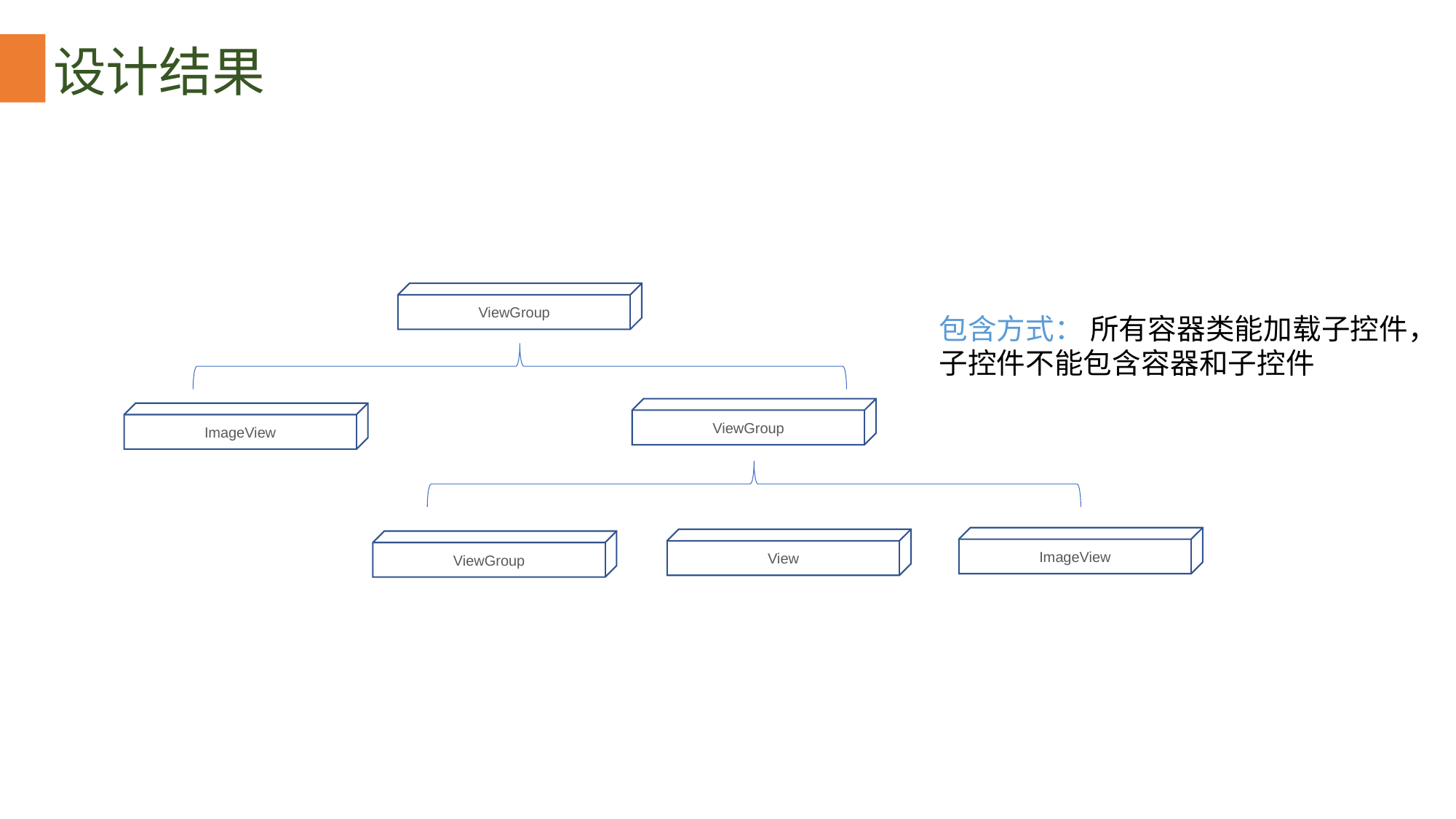

设计结果

ViewGroup
包含方式： 所有容器类能加载子控件，子控件不能包含容器和子控件
ViewGroup
ImageView
ImageView
View
ViewGroup